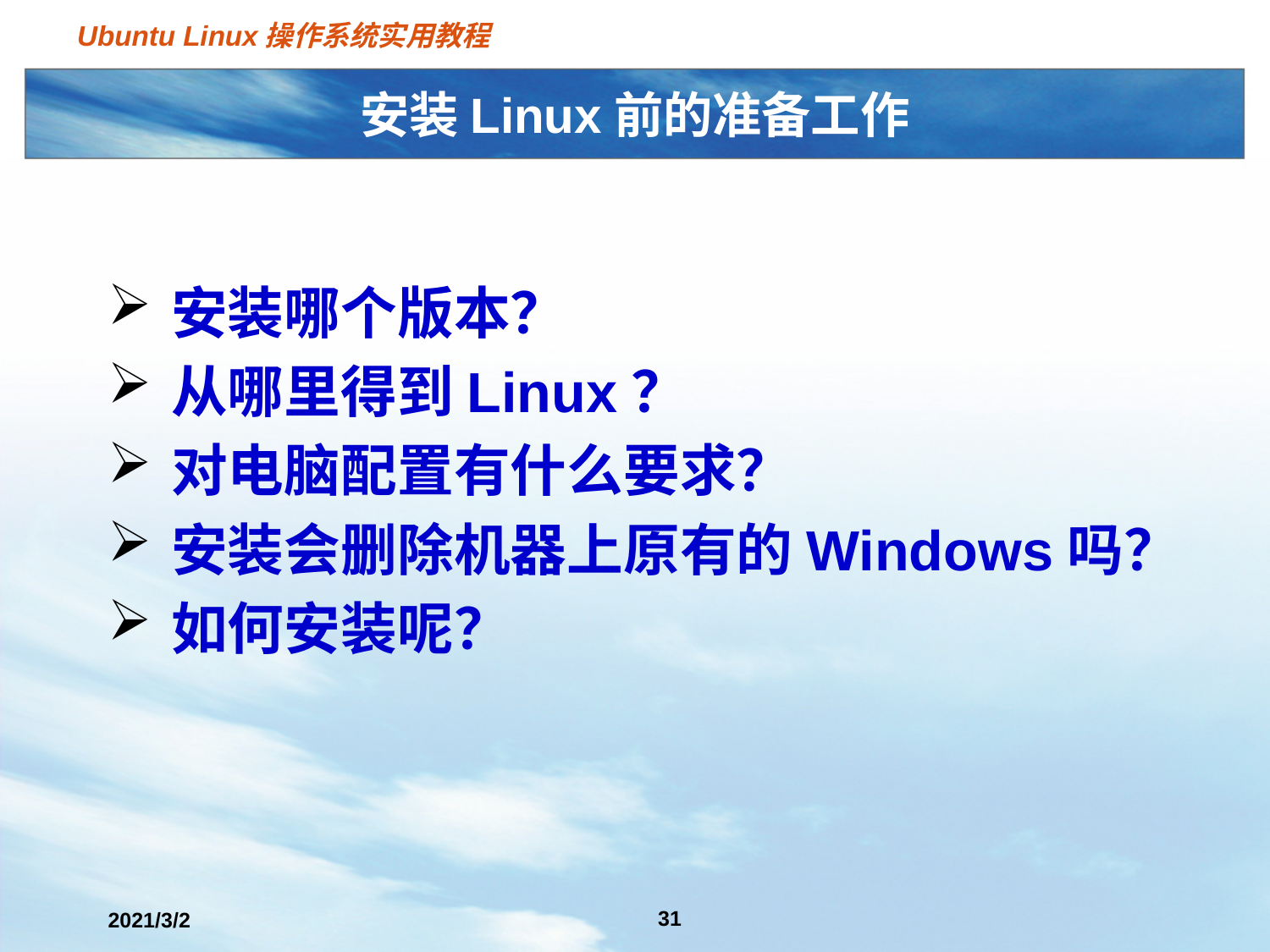

# 安装Linux前的准备工作
安装哪个版本？
从哪里得到Linux？
对电脑配置有什么要求？
安装会删除机器上原有的Windows吗？
如何安装呢？
31
2021/3/2